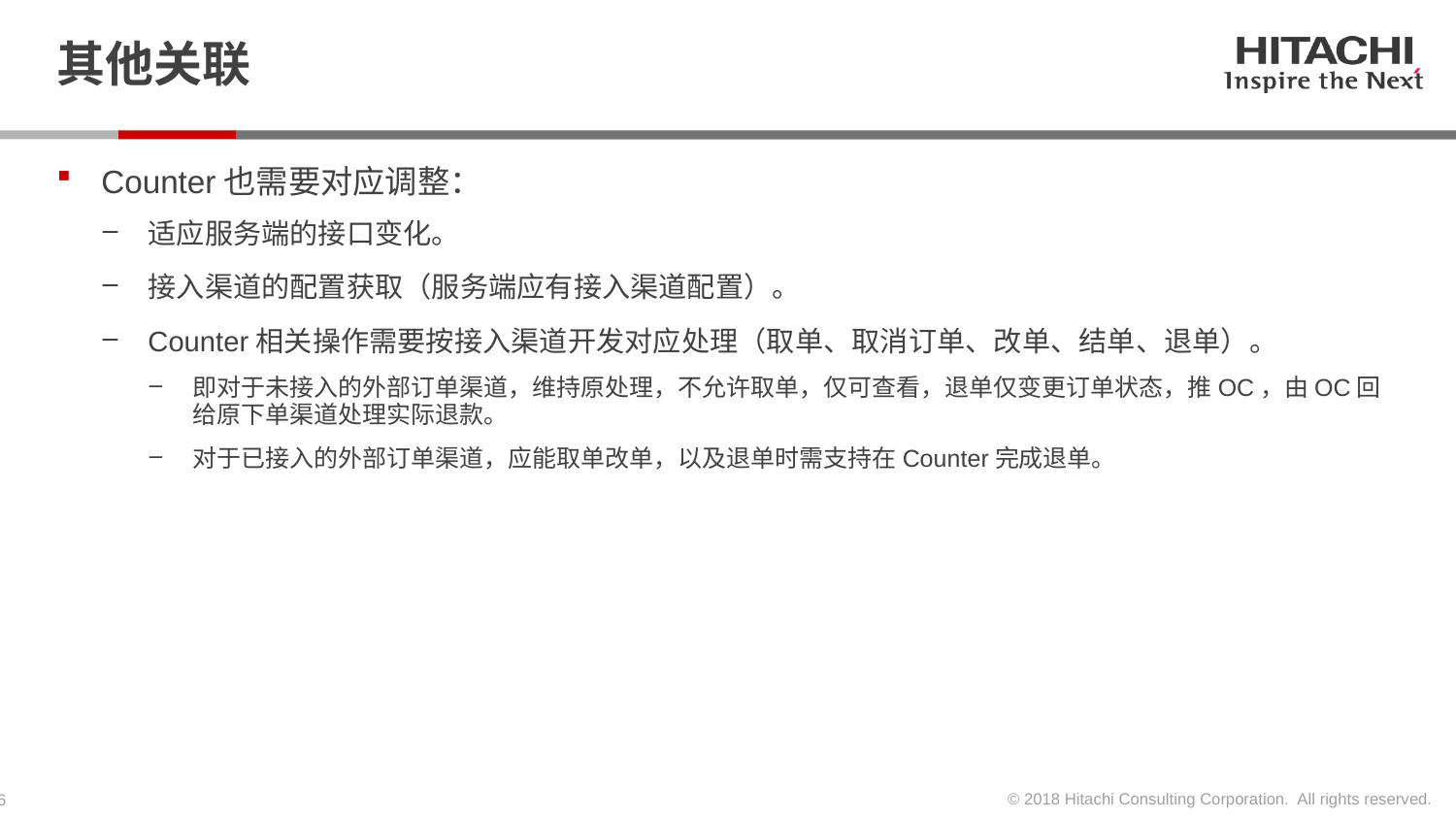

# 其他关联
Counter也需要对应调整：
适应服务端的接口变化。
接入渠道的配置获取（服务端应有接入渠道配置）。
Counter相关操作需要按接入渠道开发对应处理（取单、取消订单、改单、结单、退单）。
即对于未接入的外部订单渠道，维持原处理，不允许取单，仅可查看，退单仅变更订单状态，推OC，由OC回给原下单渠道处理实际退款。
对于已接入的外部订单渠道，应能取单改单，以及退单时需支持在Counter完成退单。